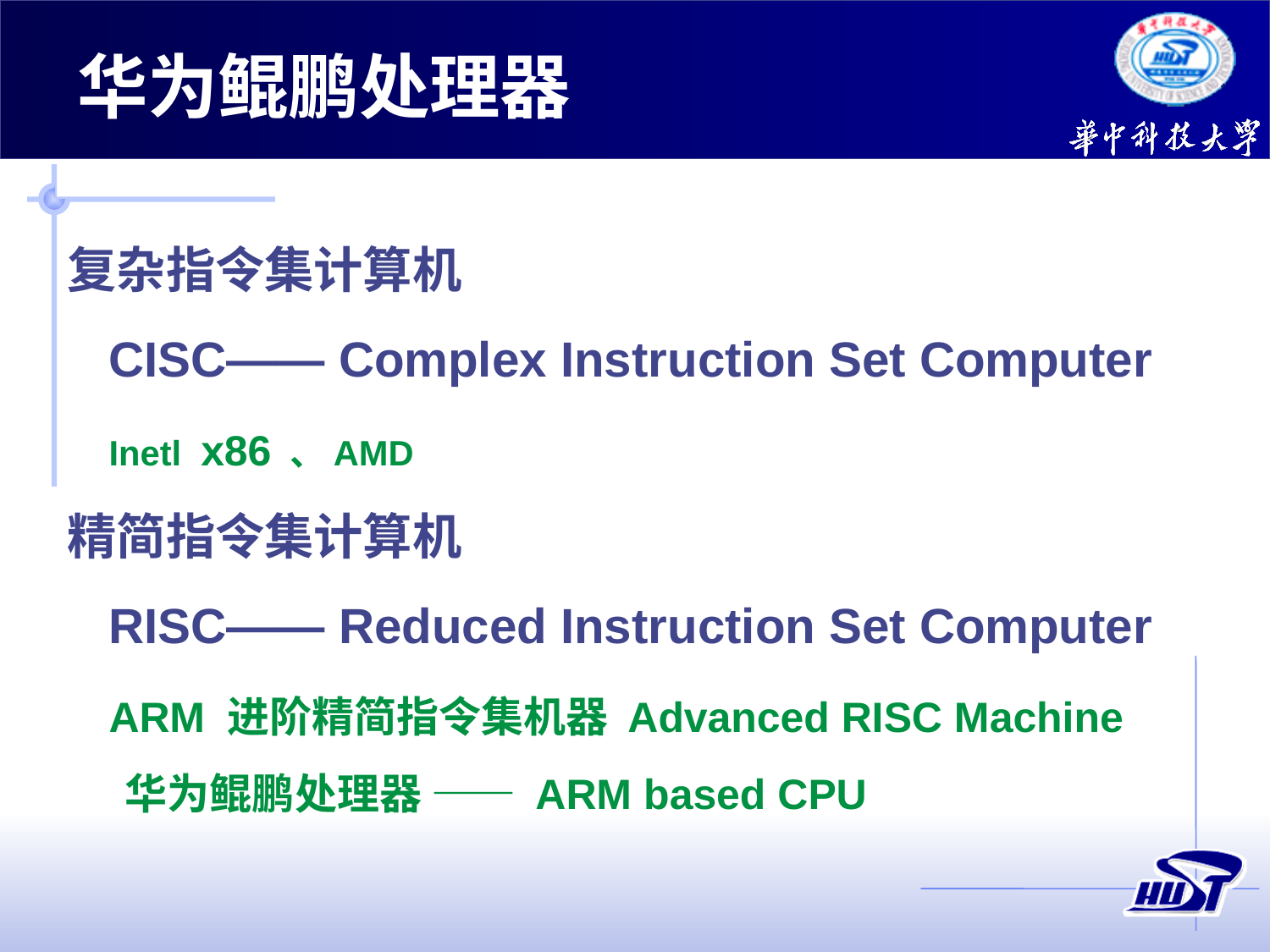

华为鲲鹏处理器
复杂指令集计算机
   CISC—— Complex Instruction Set Computer
   Inetl  x86 、AMD
精简指令集计算机
   RISC—— Reduced Instruction Set Computer
   ARM 进阶精简指令集机器 Advanced RISC Machine
     华为鲲鹏处理器 —— ARM based CPU